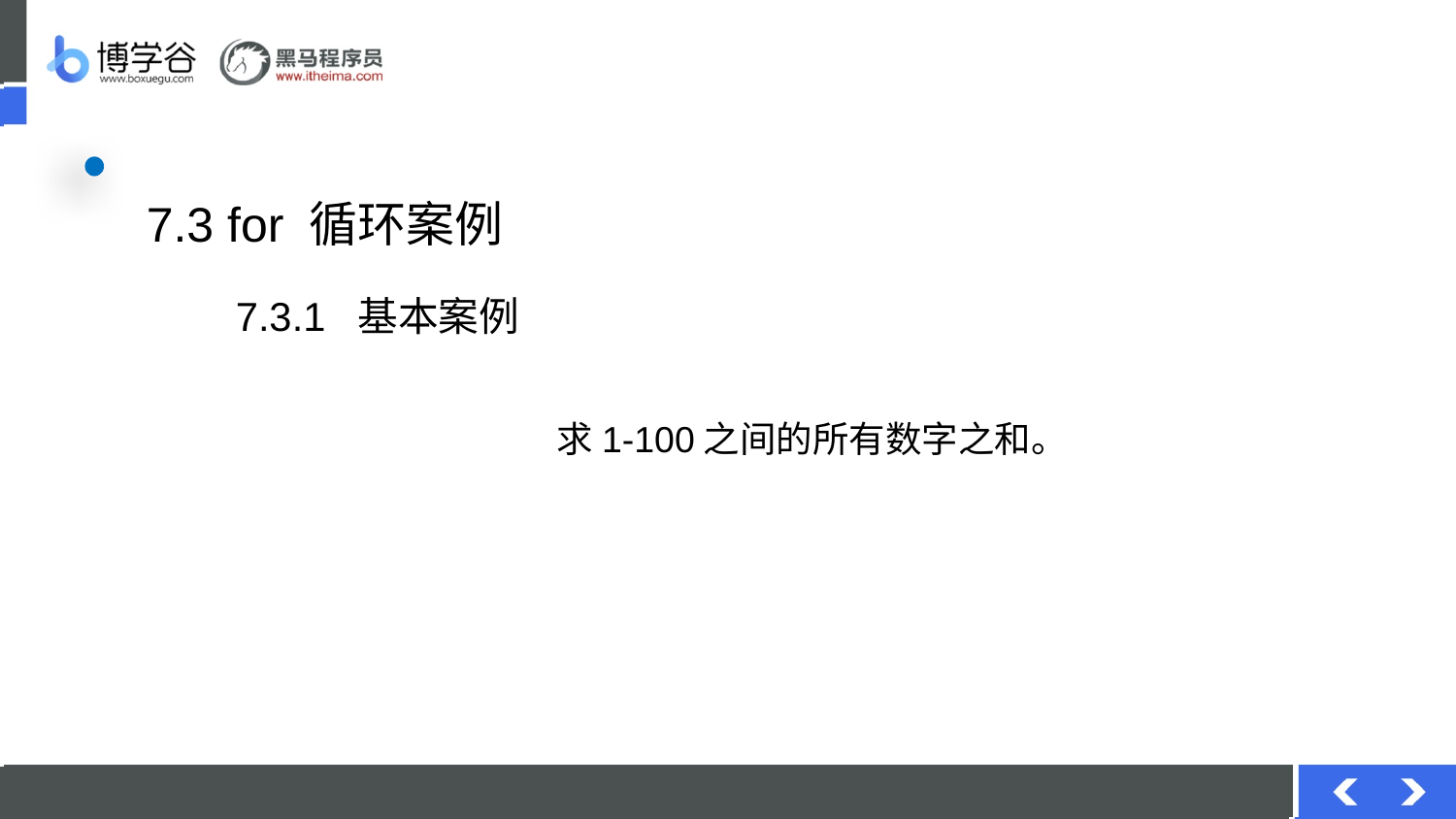

# 7.3 for 循环案例
7.3.1  基本案例
求1-100之间的所有数字之和。